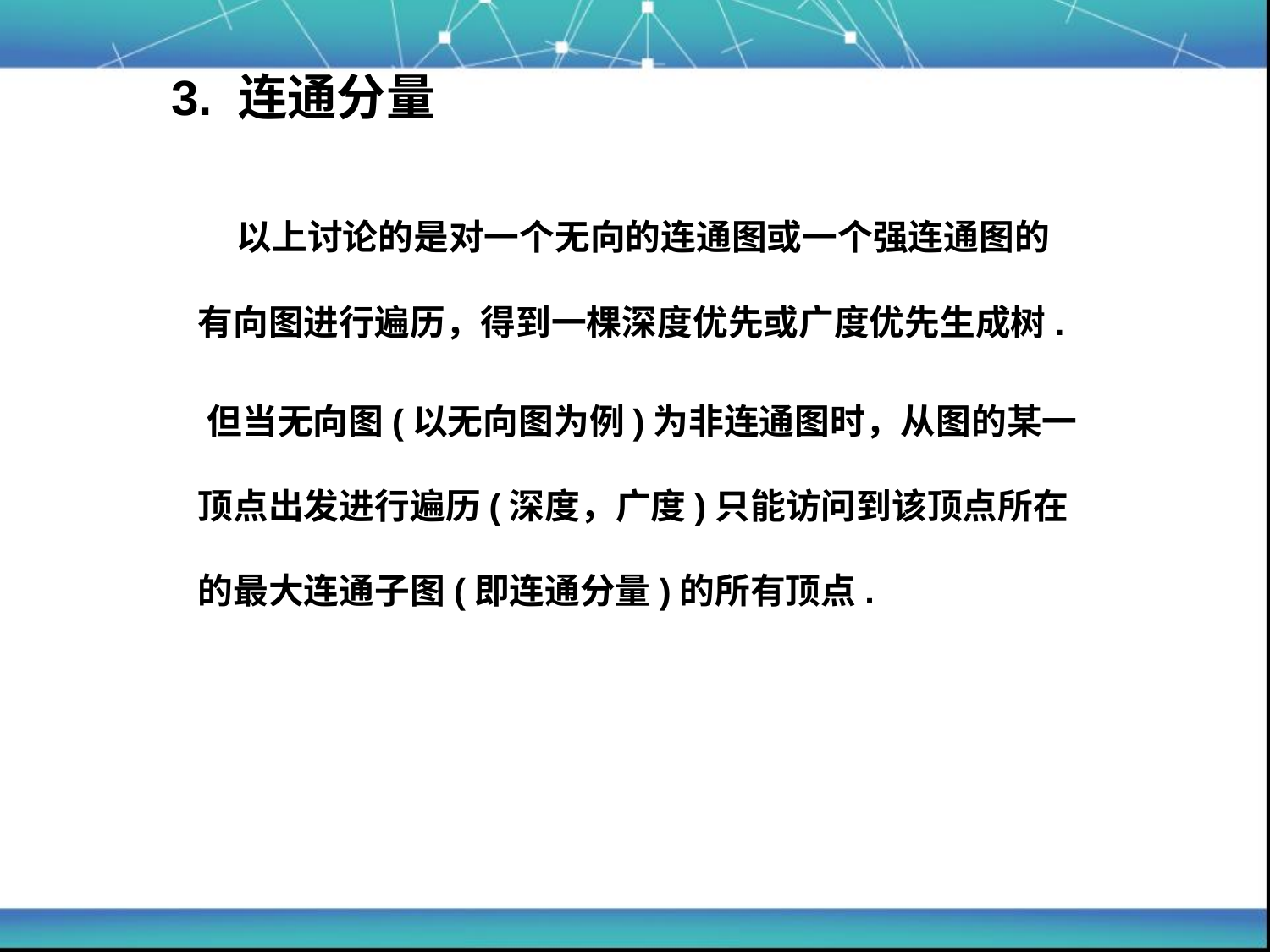

3. 连通分量
        以上讨论的是对一个无向的连通图或一个强连通图的
有向图进行遍历，得到一棵深度优先或广度优先生成树.

      但当无向图(以无向图为例)为非连通图时，从图的某一
顶点出发进行遍历(深度，广度)只能访问到该顶点所在
的最大连通子图(即连通分量)的所有顶点.